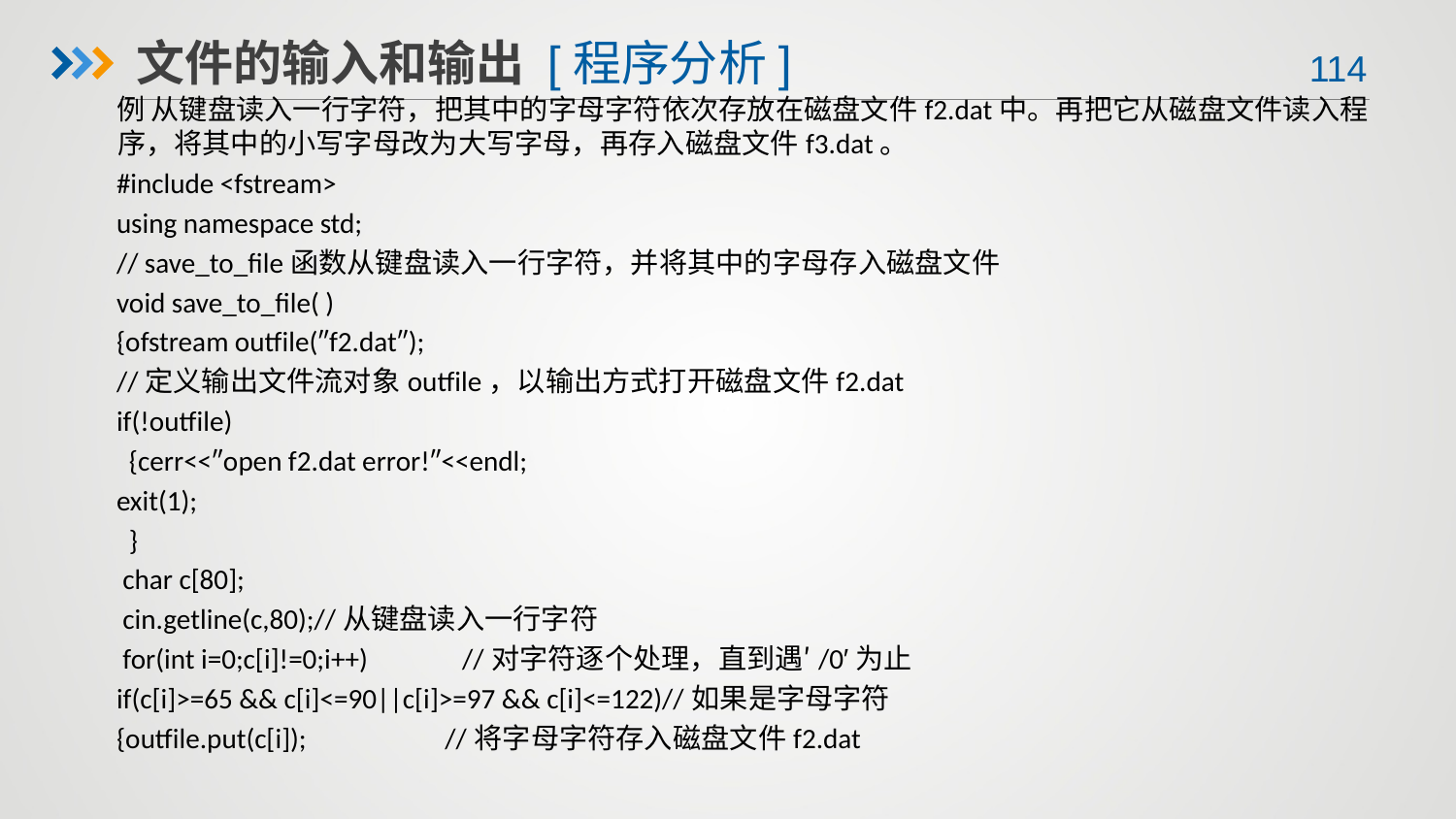

文件的输入和输出 [程序分析]
例 从键盘读入一行字符，把其中的字母字符依次存放在磁盘文件f2.dat中。再把它从磁盘文件读入程序，将其中的小写字母改为大写字母，再存入磁盘文件f3.dat。
#include <fstream>
using namespace std;
// save_to_file函数从键盘读入一行字符，并将其中的字母存入磁盘文件
void save_to_file( )
{ofstream outfile(″f2.dat″);
//定义输出文件流对象outfile，以输出方式打开磁盘文件f2.dat
if(!outfile)
  {cerr<<″open f2.dat error!″<<endl;
exit(1);
  }
 char c[80];
 cin.getline(c,80);//从键盘读入一行字符
 for(int i=0;c[i]!=0;i++)               //对字符逐个处理，直到遇′/0′为止
if(c[i]>=65 && c[i]<=90||c[i]>=97 && c[i]<=122)//如果是字母字符
{outfile.put(c[i]);                      //将字母字符存入磁盘文件f2.dat